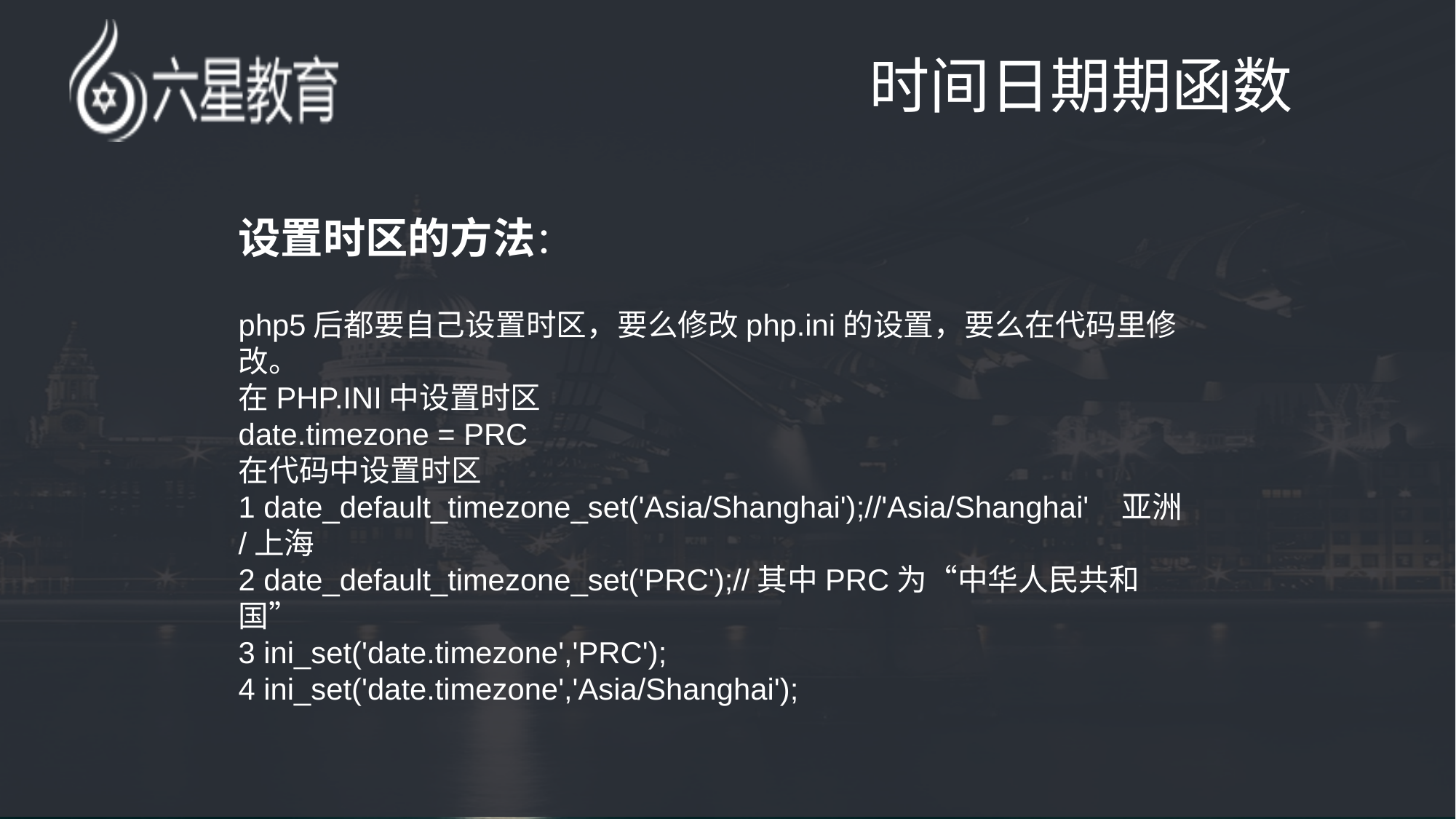

时间日期期函数
设置时区的方法：

php5后都要自己设置时区，要么修改php.ini的设置，要么在代码里修改。
在PHP.INI中设置时区
date.timezone = PRC
在代码中设置时区
1 date_default_timezone_set('Asia/Shanghai');//'Asia/Shanghai'   亚洲/上海
2 date_default_timezone_set('PRC');//其中PRC为“中华人民共和国”
3 ini_set('date.timezone','PRC');
4 ini_set('date.timezone','Asia/Shanghai');